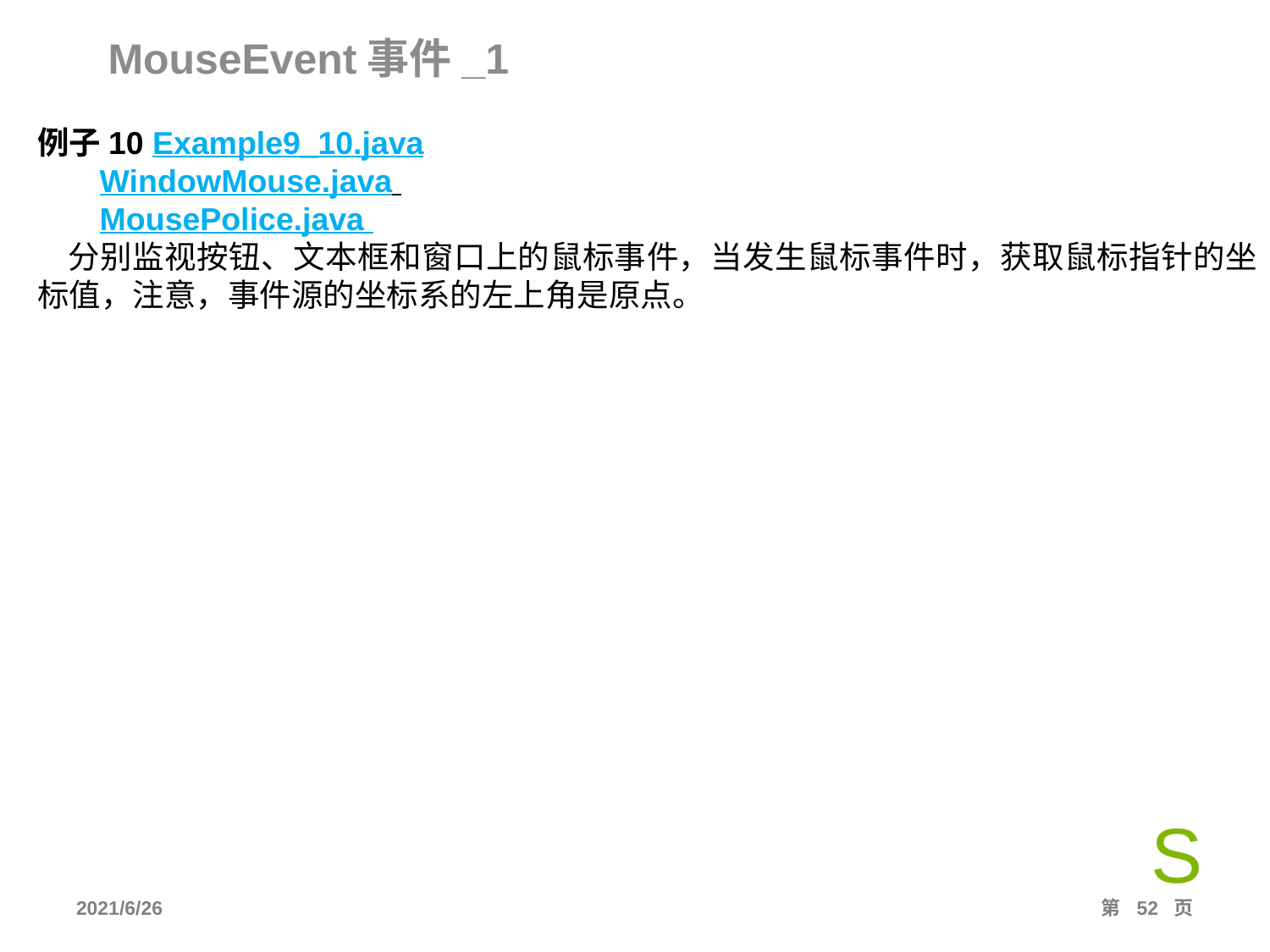

MouseEvent事件_1

例子10 Example9_10.java
       WindowMouse.java
       MousePolice.java
   分别监视按钮、文本框和窗口上的鼠标事件，当发生鼠标事件时，获取鼠标指针的坐标值，注意，事件源的坐标系的左上角是原点。
2021/6/26
第  52  页